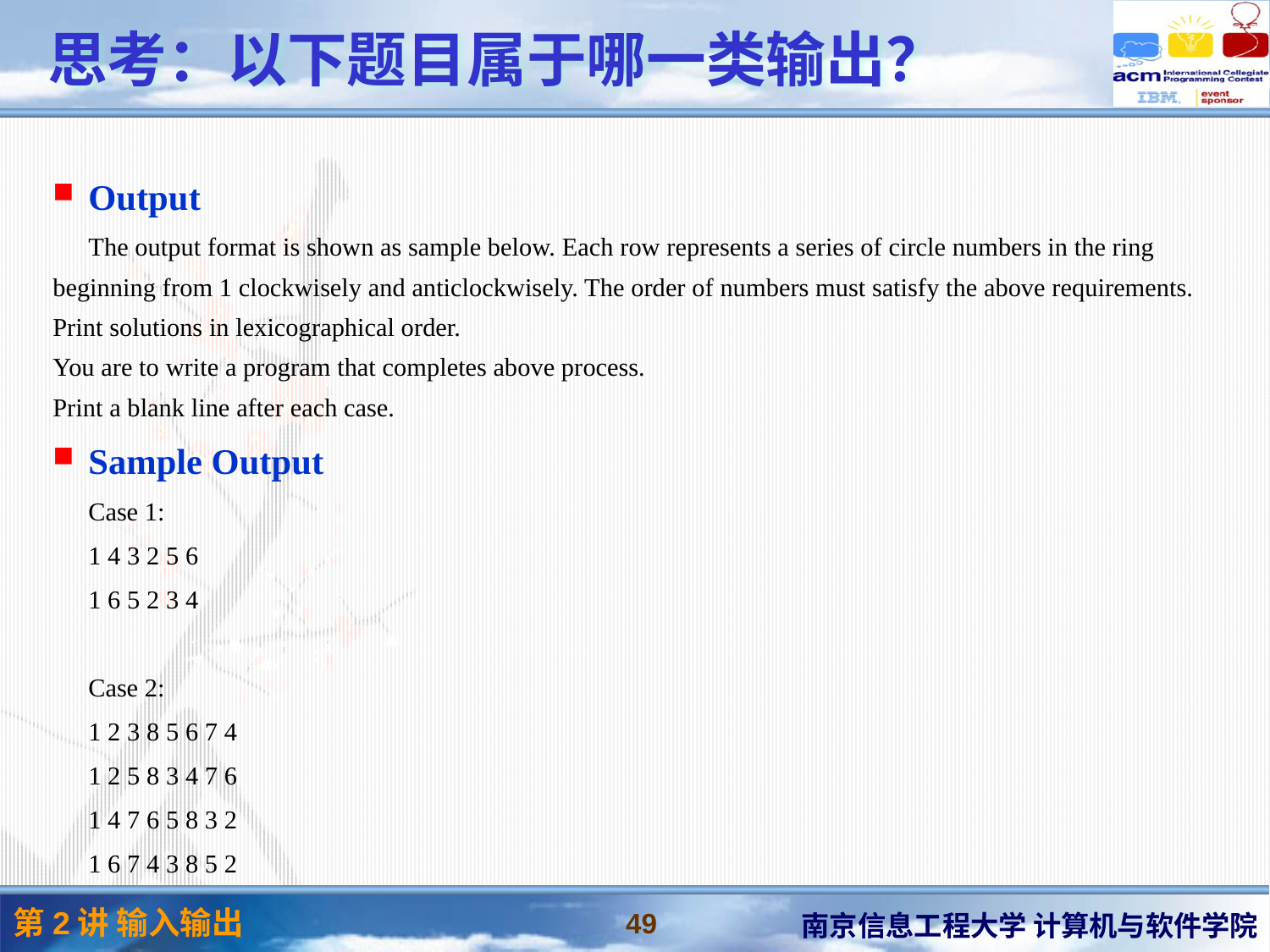

# 思考：以下题目属于哪一类输出？
Output
The output format is shown as sample below. Each row represents a series of circle numbers in the ring beginning from 1 clockwisely and anticlockwisely. The order of numbers must satisfy the above requirements. Print solutions in lexicographical order.
You are to write a program that completes above process.
Print a blank line after each case.
Sample Output
Case 1:
1 4 3 2 5 6
1 6 5 2 3 4

Case 2:
1 2 3 8 5 6 7 4
1 2 5 8 3 4 7 6
1 4 7 6 5 8 3 2
1 6 7 4 3 8 5 2